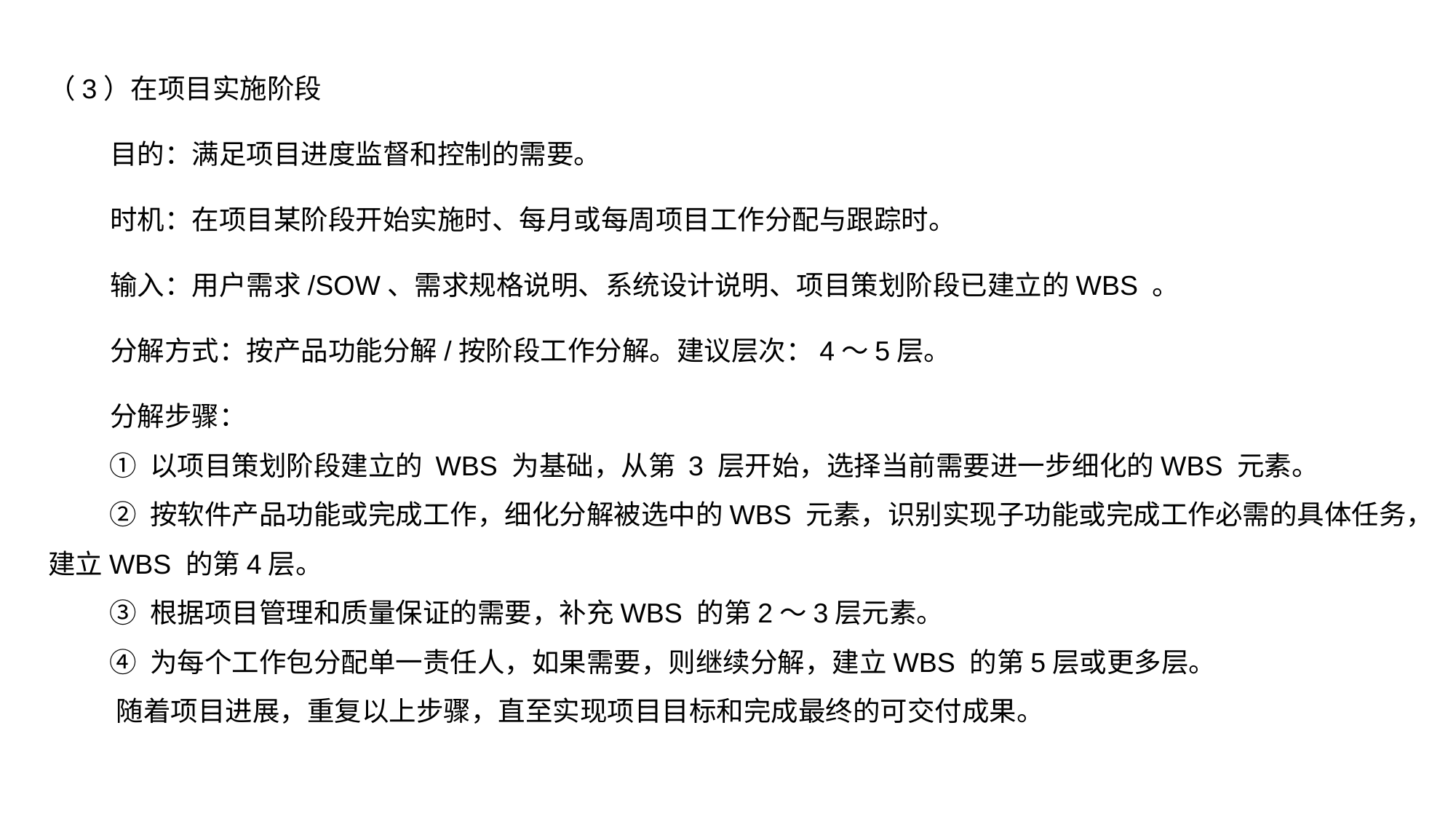

（3）在项目实施阶段
         目的：满足项目进度监督和控制的需要。
         时机：在项目某阶段开始实施时、每月或每周项目工作分配与跟踪时。
         输入：用户需求/SOW、需求规格说明、系统设计说明、项目策划阶段已建立的WBS 。
         分解方式：按产品功能分解/按阶段工作分解。建议层次：4～5层。
         分解步骤：
          ① 以项目策划阶段建立的 WBS 为基础，从第 3 层开始，选择当前需要进一步细化的WBS 元素。
          ② 按软件产品功能或完成工作，细化分解被选中的WBS 元素，识别实现子功能或完成工作必需的具体任务，建立WBS 的第4层。
          ③ 根据项目管理和质量保证的需要，补充WBS 的第2～3层元素。
          ④ 为每个工作包分配单一责任人，如果需要，则继续分解，建立WBS 的第5层或更多层。
          随着项目进展，重复以上步骤，直至实现项目目标和完成最终的可交付成果。